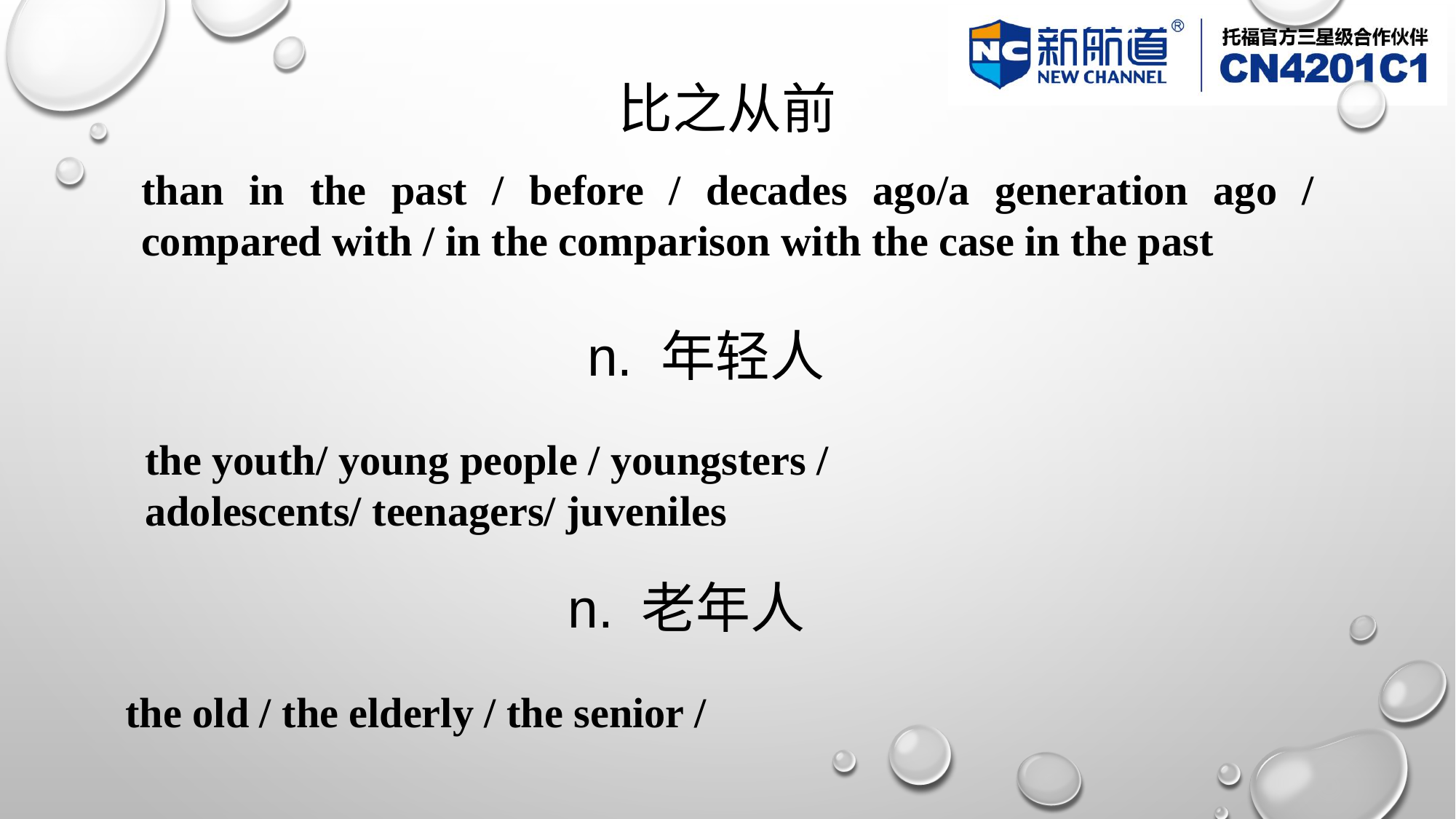

# 比之从前
than in the past / before / decades ago/a generation ago / compared with / in the comparison with the case in the past

n. 年轻人
 the youth/ young people / youngsters /
 adolescents/ teenagers/ juveniles

n. 老年人
 the old / the elderly / the senior /